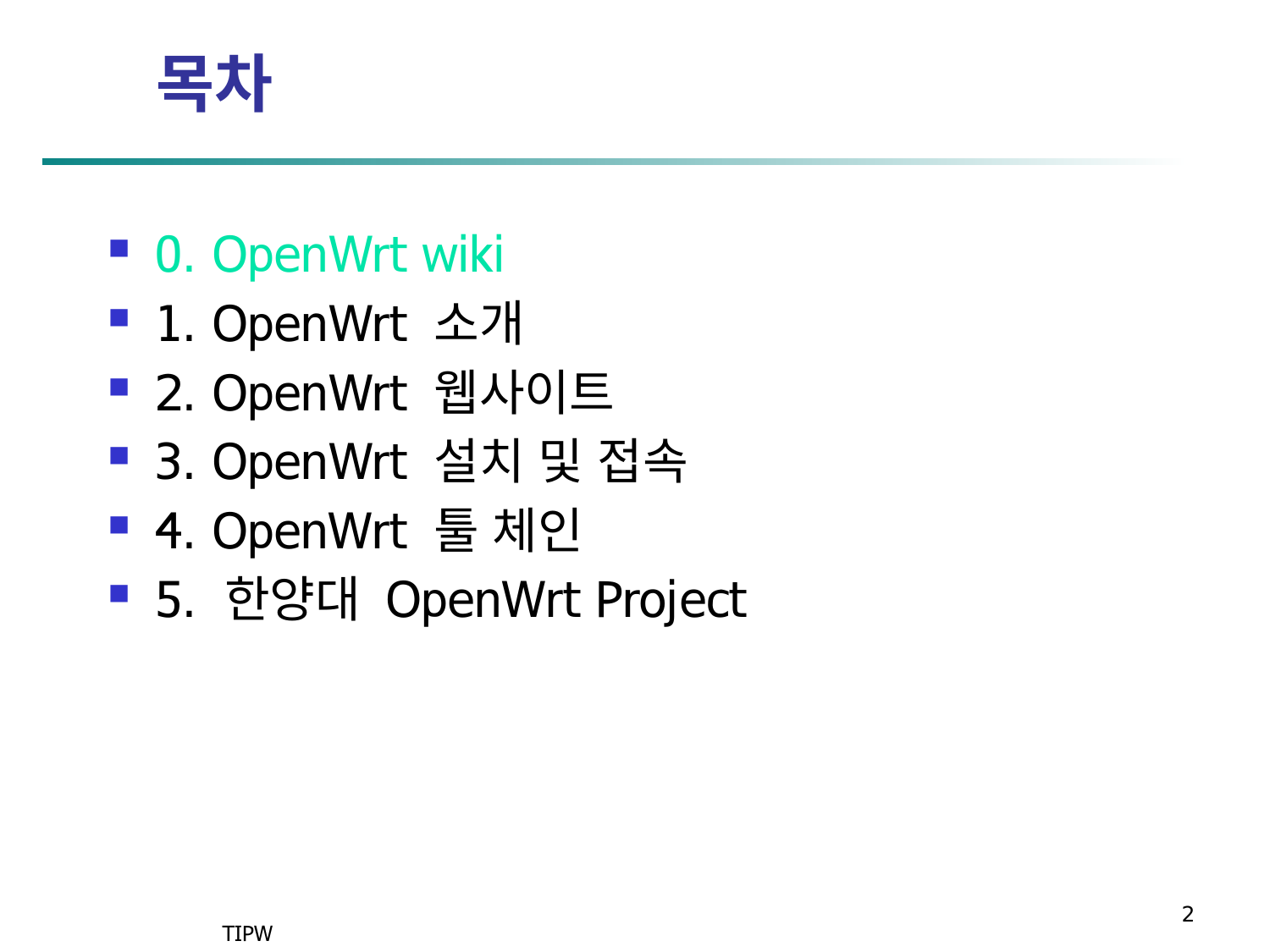

# 목차
0. OpenWrt wiki
1. OpenWrt 소개
2. OpenWrt 웹사이트
3. OpenWrt 설치 및 접속
4. OpenWrt 툴 체인
5. 한양대 OpenWrt Project

2
TIPW